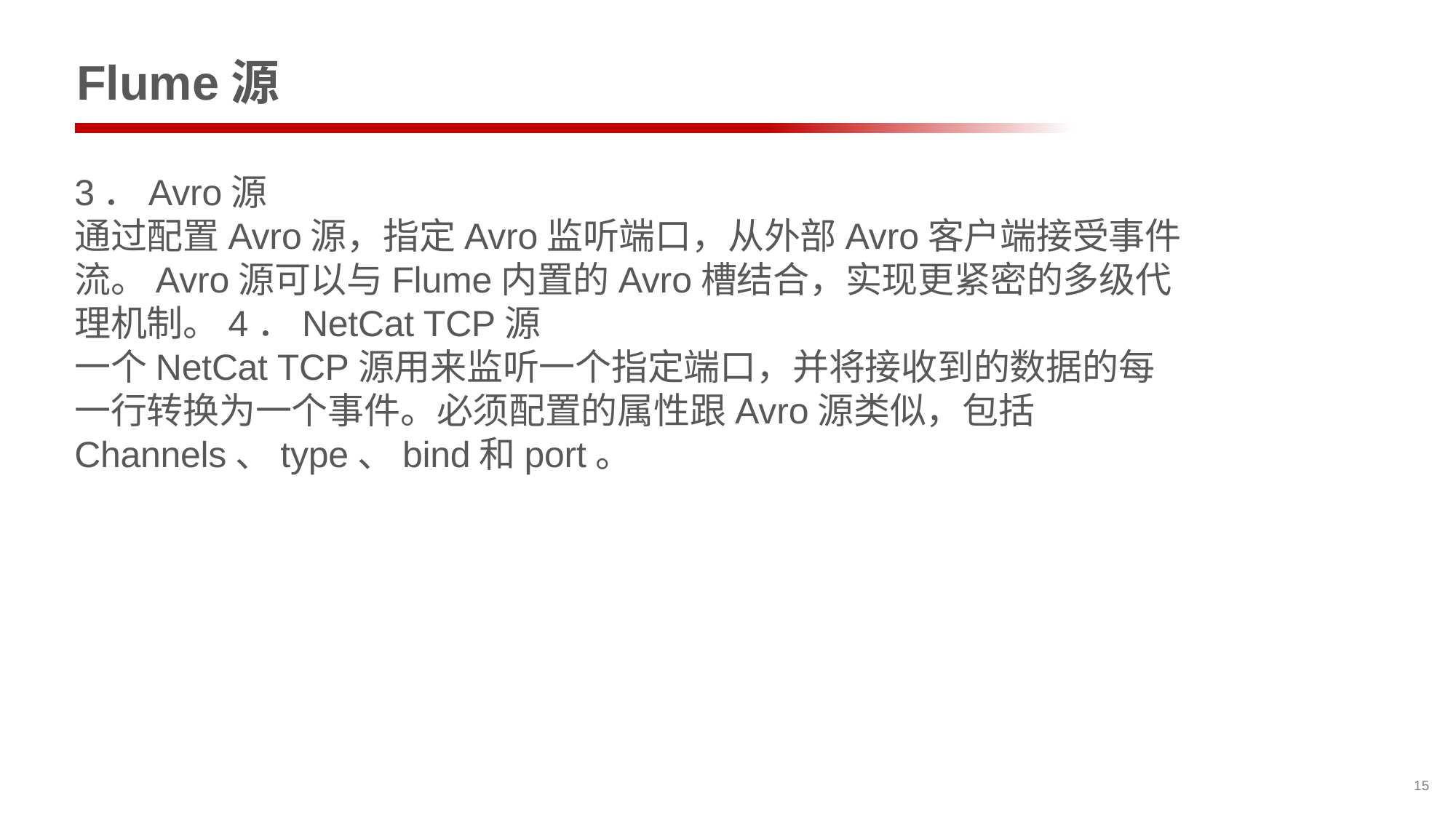

# Flume源

3．Avro源
通过配置Avro源，指定Avro监听端口，从外部Avro客户端接受事件流。Avro源可以与Flume内置的Avro槽结合，实现更紧密的多级代理机制。4．NetCat TCP源
一个NetCat TCP源用来监听一个指定端口，并将接收到的数据的每一行转换为一个事件。必须配置的属性跟Avro源类似，包括Channels、type、bind和port。
15